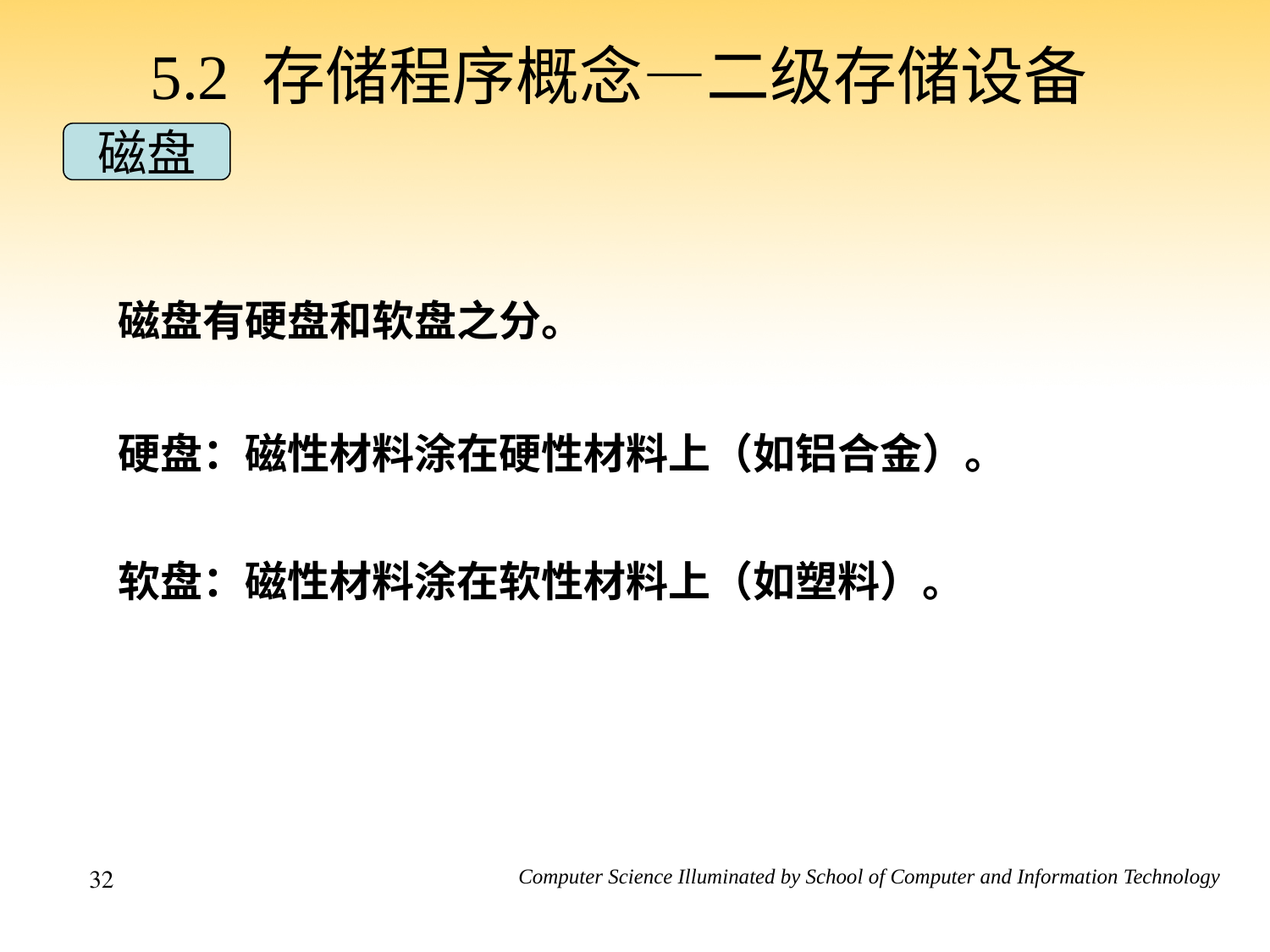

# 5.2 存储程序概念—二级存储设备
磁盘
磁盘有硬盘和软盘之分。
硬盘：磁性材料涂在硬性材料上（如铝合金）。
软盘：磁性材料涂在软性材料上（如塑料）。
32